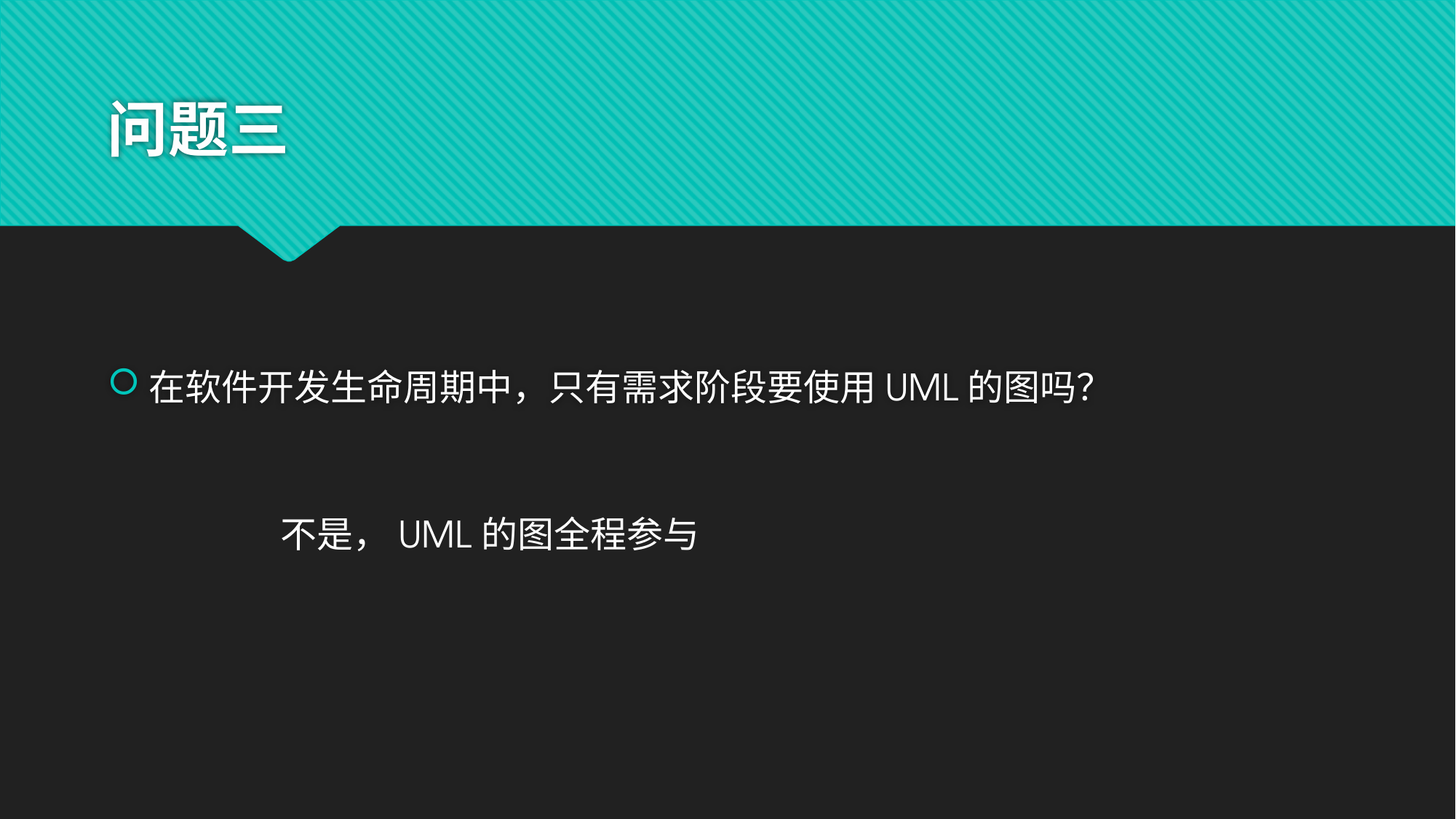

# 问题三
在软件开发生命周期中，只有需求阶段要使用UML的图吗？
不是，UML的图全程参与